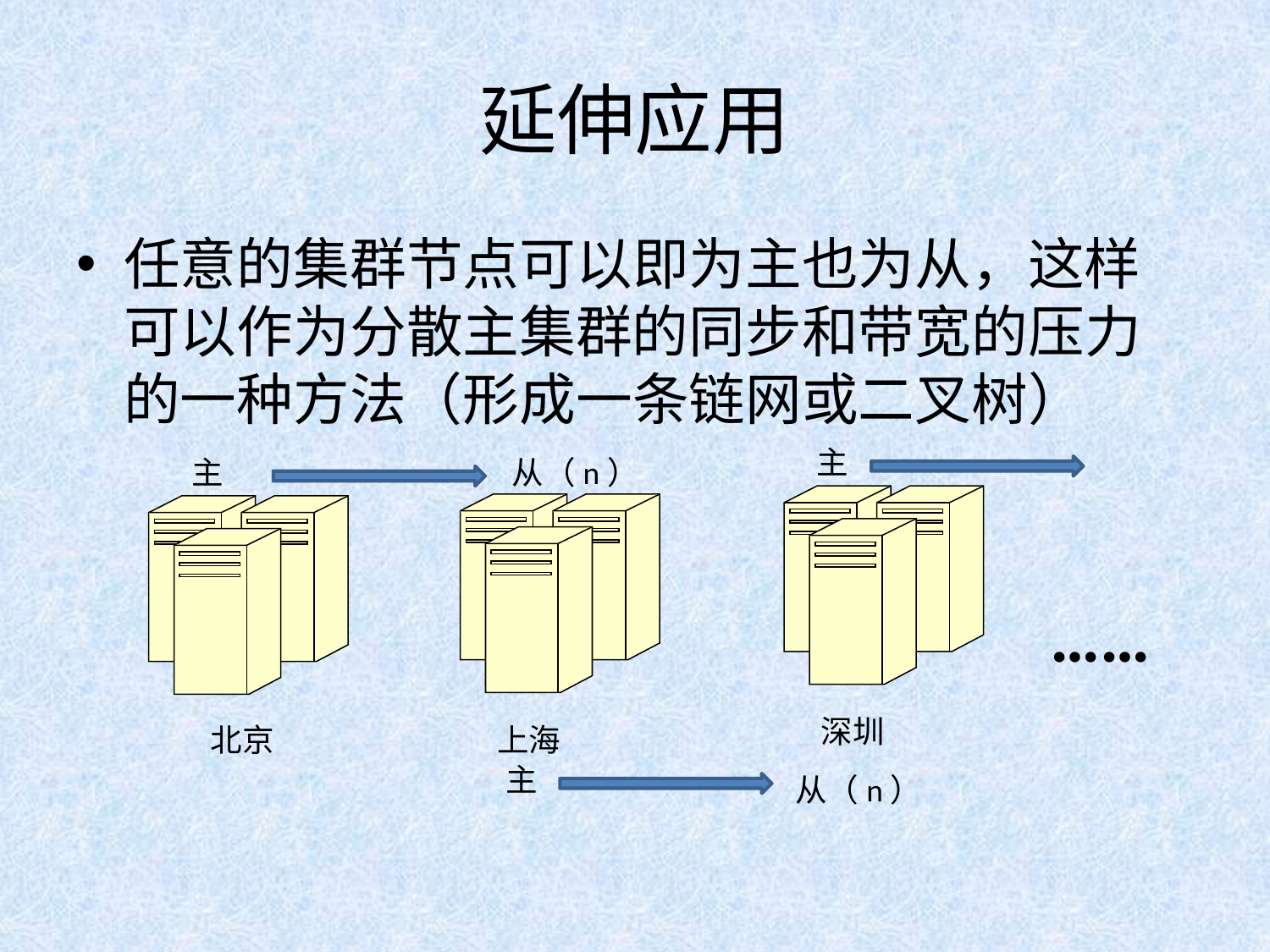

# 延伸应用
任意的集群节点可以即为主也为从，这样可以作为分散主集群的同步和带宽的压力的一种方法（形成一条链网或二叉树）
主
主
从（n）

……
深圳
北京
上海
主
从（n）